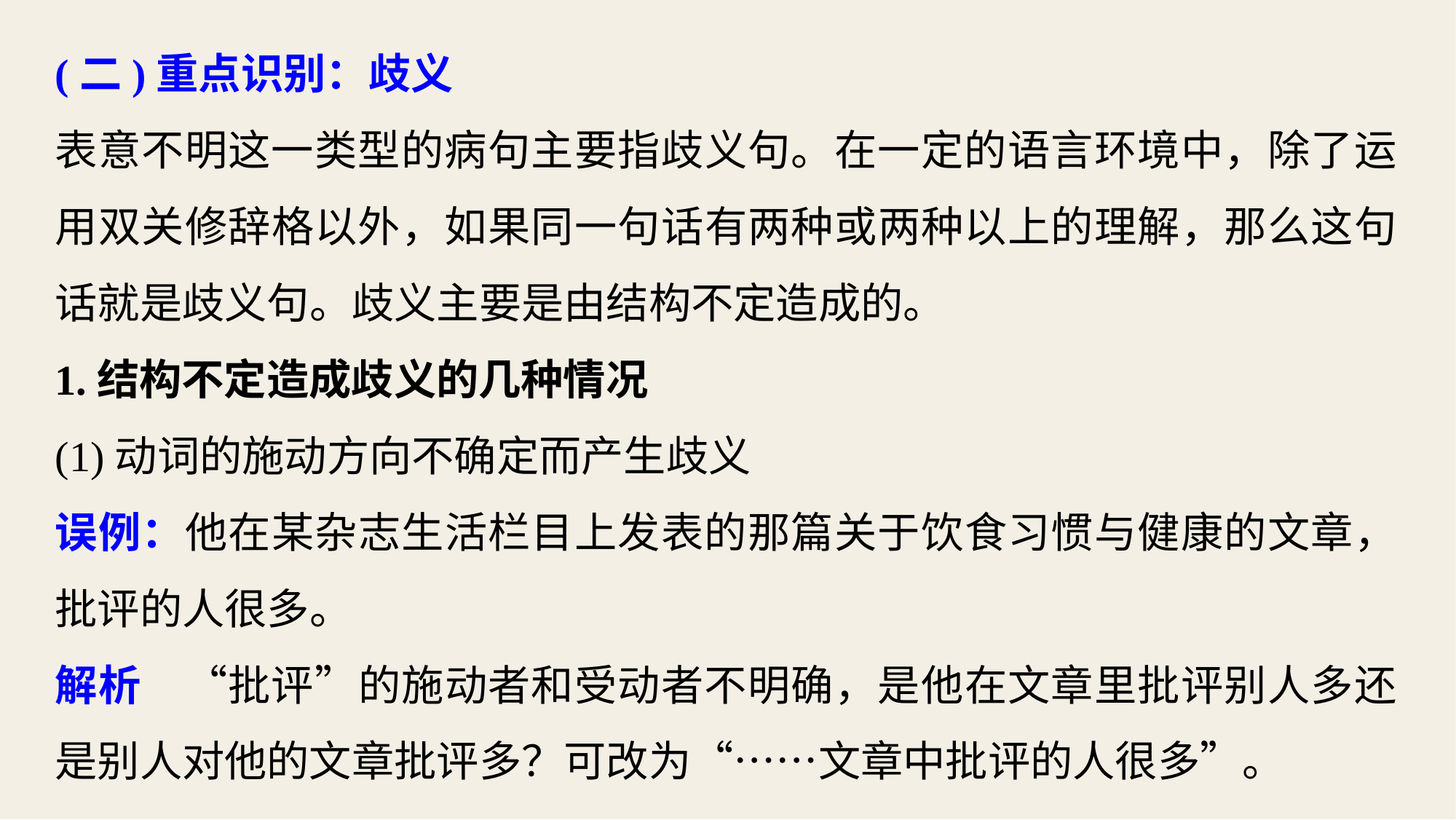

(二)重点识别：歧义
表意不明这一类型的病句主要指歧义句。在一定的语言环境中，除了运用双关修辞格以外，如果同一句话有两种或两种以上的理解，那么这句话就是歧义句。歧义主要是由结构不定造成的。
1.结构不定造成歧义的几种情况
(1)动词的施动方向不确定而产生歧义
误例：他在某杂志生活栏目上发表的那篇关于饮食习惯与健康的文章，批评的人很多。
解析　“批评”的施动者和受动者不明确，是他在文章里批评别人多还是别人对他的文章批评多？可改为“……文章中批评的人很多”。